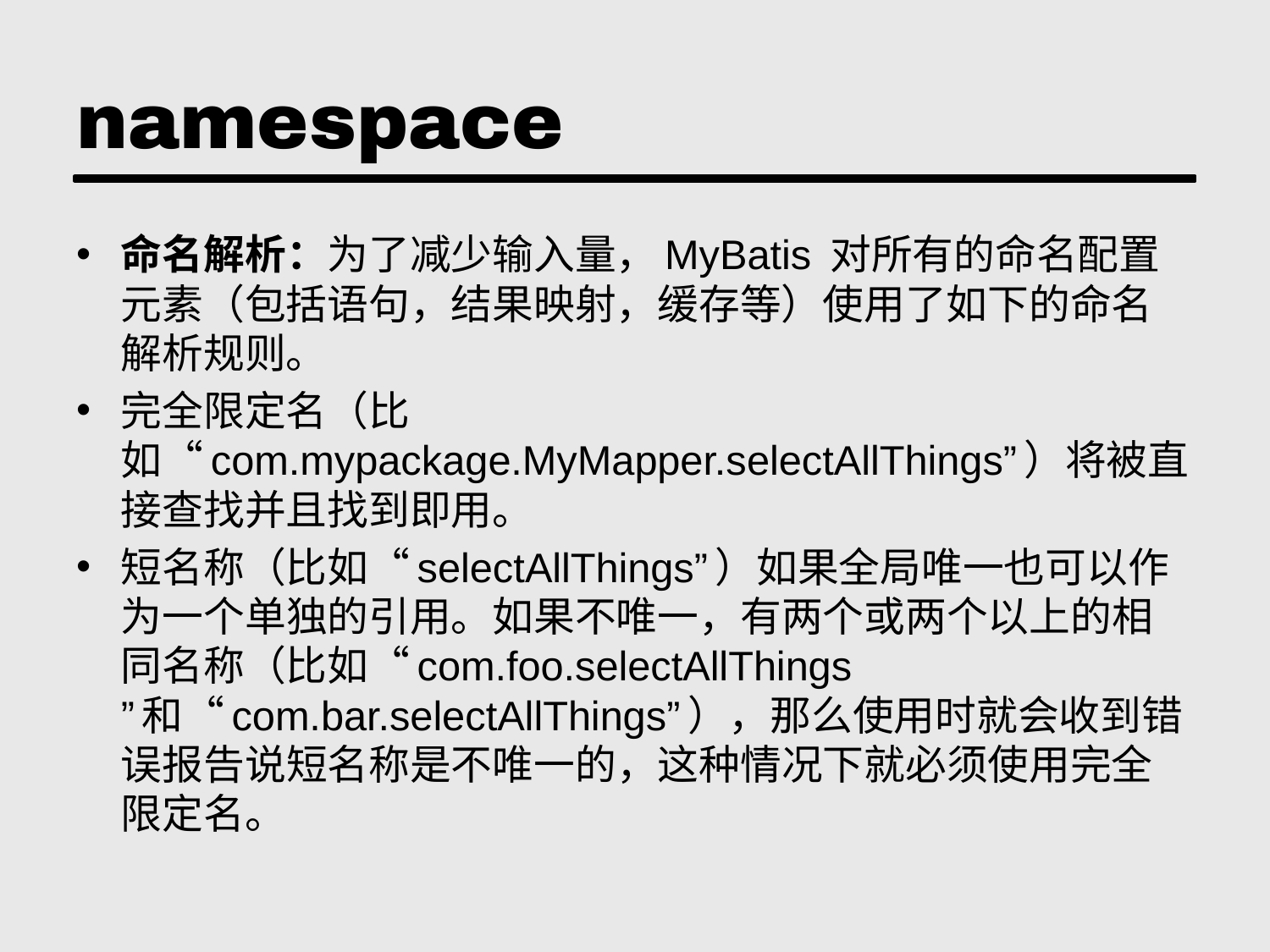

# namespace
命名解析：为了减少输入量，MyBatis 对所有的命名配置元素（包括语句，结果映射，缓存等）使用了如下的命名解析规则。
完全限定名（比如“com.mypackage.MyMapper.selectAllThings”）将被直接查找并且找到即用。
短名称（比如“selectAllThings”）如果全局唯一也可以作为一个单独的引用。如果不唯一，有两个或两个以上的相同名称（比如“com.foo.selectAllThings ”和“com.bar.selectAllThings”），那么使用时就会收到错误报告说短名称是不唯一的，这种情况下就必须使用完全限定名。